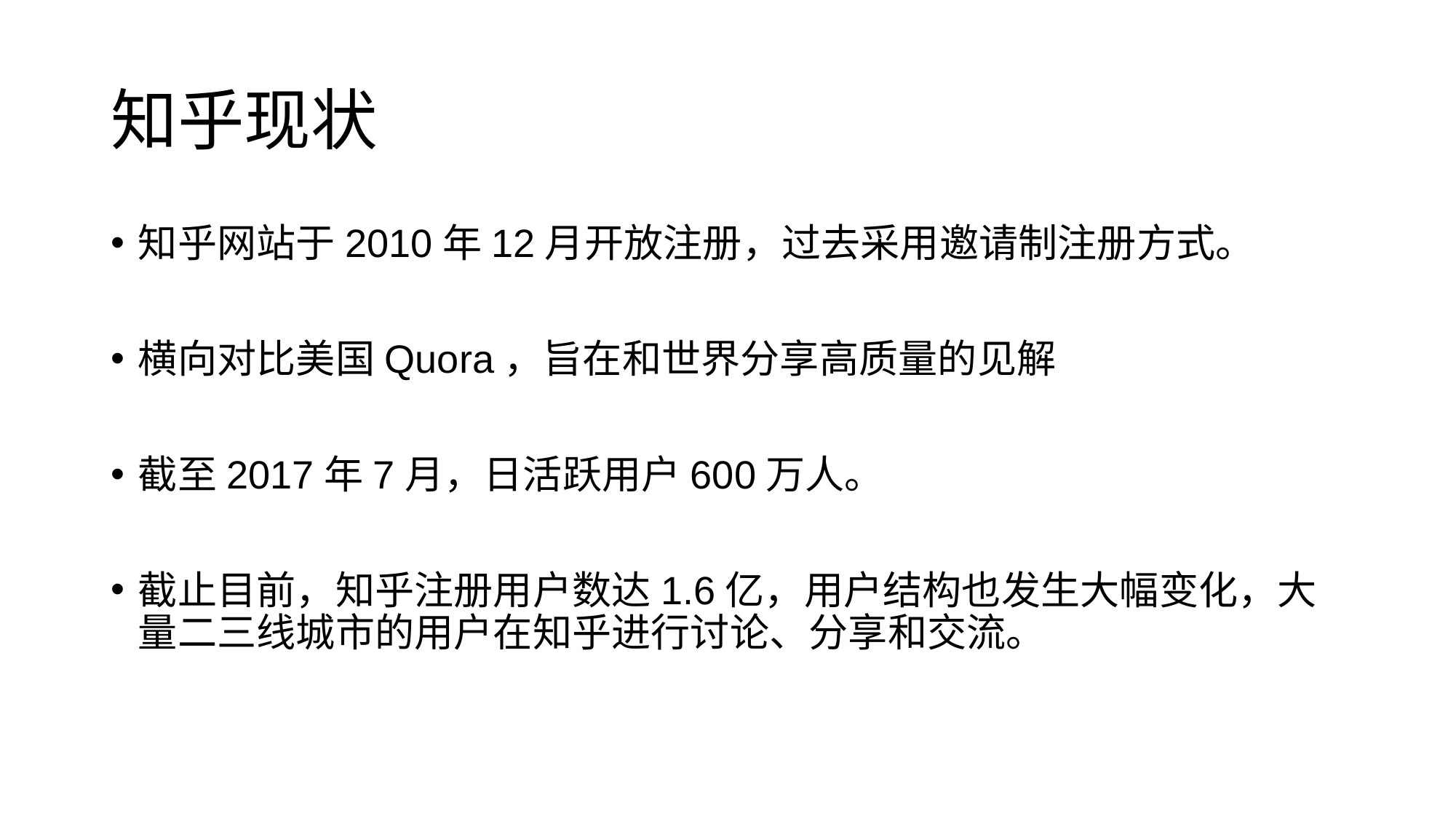

# 知乎现状
知乎网站于2010年12月开放注册，过去采用邀请制注册方式。

横向对比美国Quora，旨在和世界分享高质量的见解

截至2017年7月，日活跃用户600万人。

截止目前，知乎注册用户数达1.6亿，用户结构也发生大幅变化，大量二三线城市的用户在知乎进行讨论、分享和交流。